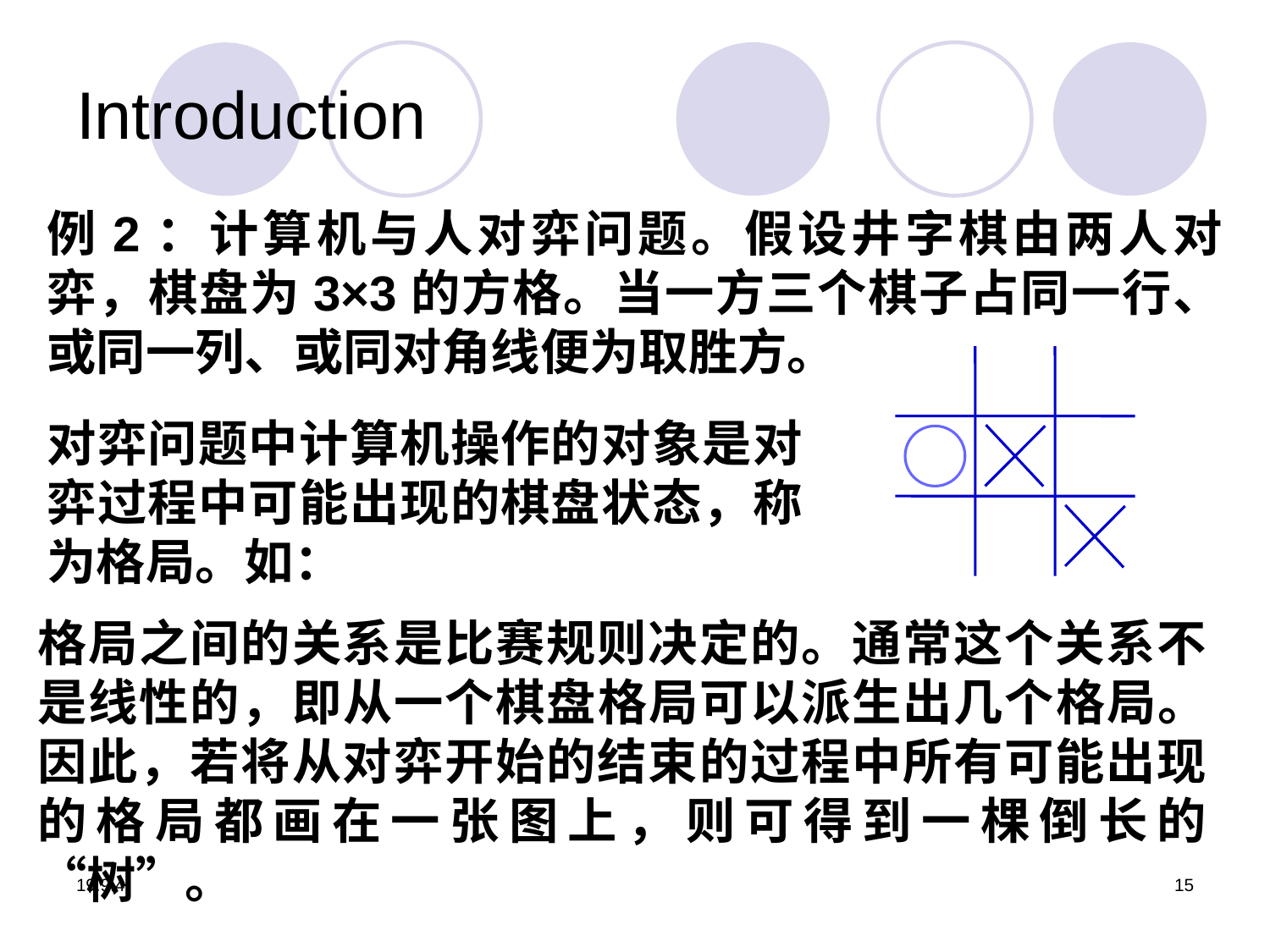

# Introduction
例2：计算机与人对弈问题。假设井字棋由两人对弈，棋盘为3×3的方格。当一方三个棋子占同一行、或同一列、或同对角线便为取胜方。

对弈问题中计算机操作的对象是对弈过程中可能出现的棋盘状态，称为格局。如：

格局之间的关系是比赛规则决定的。通常这个关系不是线性的，即从一个棋盘格局可以派生出几个格局。因此，若将从对弈开始的结束的过程中所有可能出现的格局都画在一张图上，则可得到一棵倒长的“树”。
19.9.4
15